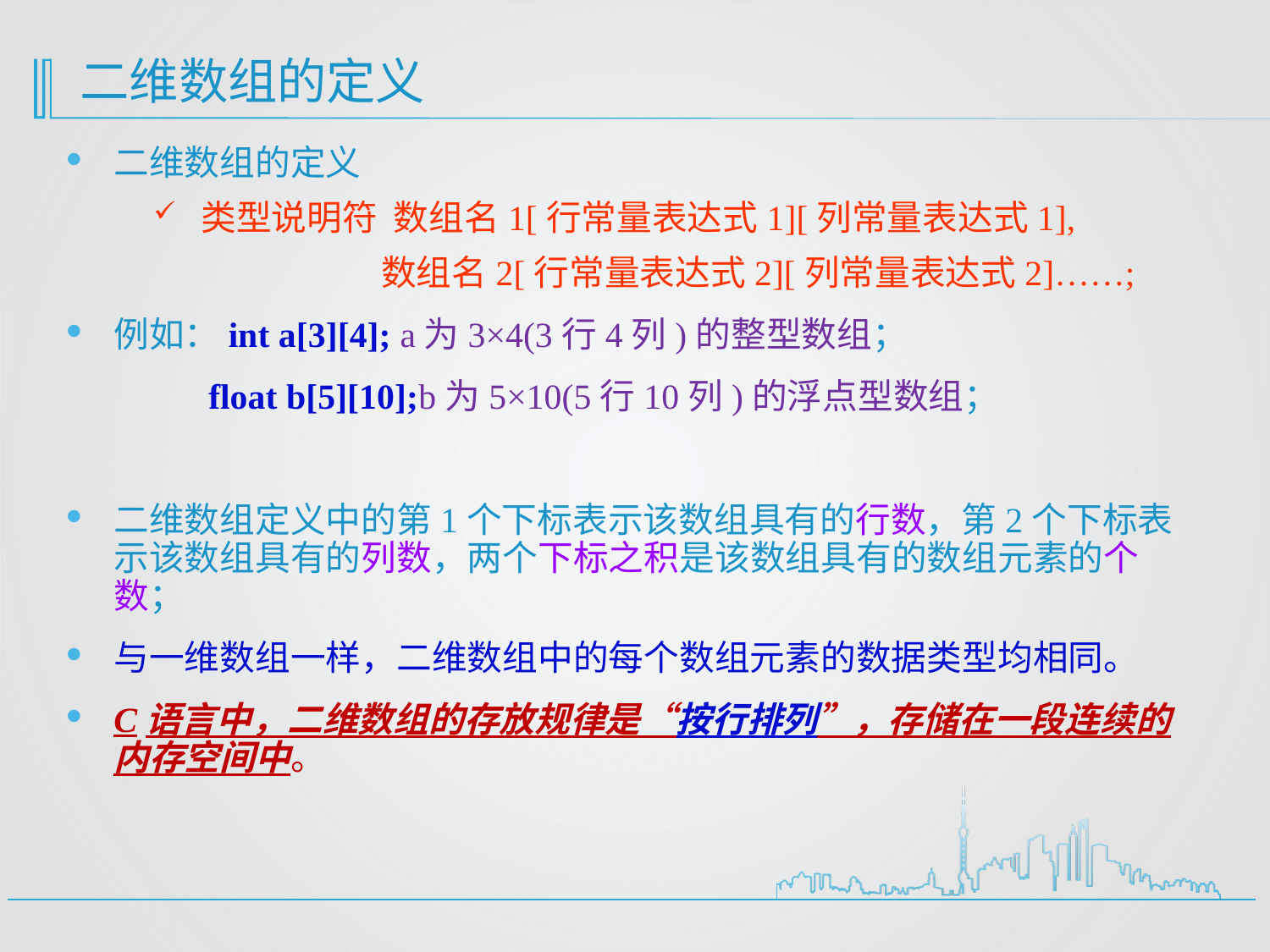

# 二维数组的定义
二维数组的定义
类型说明符  数组名1[行常量表达式1][列常量表达式1],
                            数组名2[行常量表达式2][列常量表达式2]……;
例如：int a[3][4]; a为3×4(3行4列)的整型数组；
                float b[5][10];b为5×10(5行10列)的浮点型数组；

二维数组定义中的第1个下标表示该数组具有的行数，第2个下标表示该数组具有的列数，两个下标之积是该数组具有的数组元素的个数；
与一维数组一样，二维数组中的每个数组元素的数据类型均相同。
C语言中，二维数组的存放规律是“按行排列”，存储在一段连续的内存空间中。